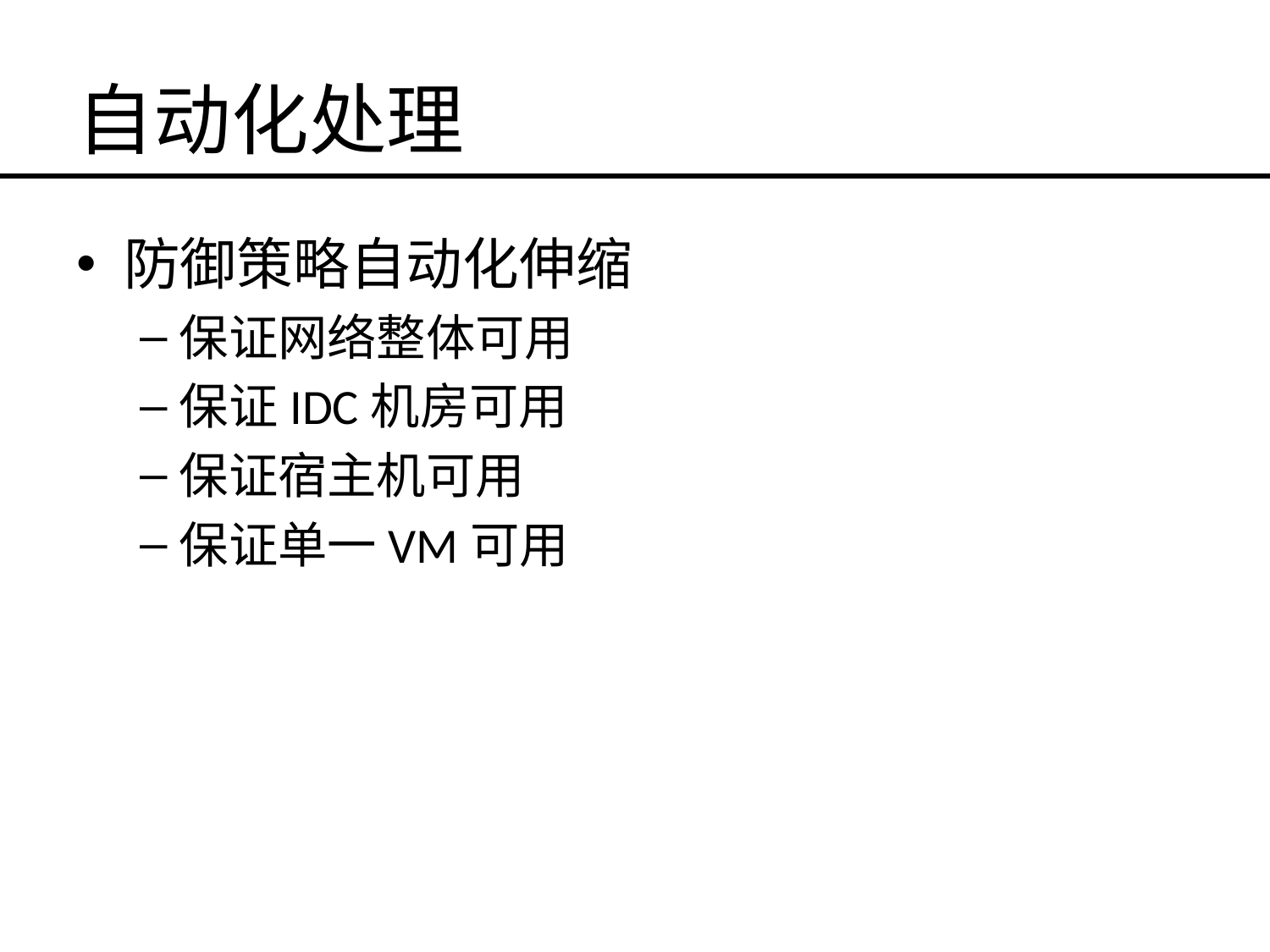

# 自动化处理
防御策略自动化伸缩
保证网络整体可用
保证IDC机房可用
保证宿主机可用
保证单一VM可用